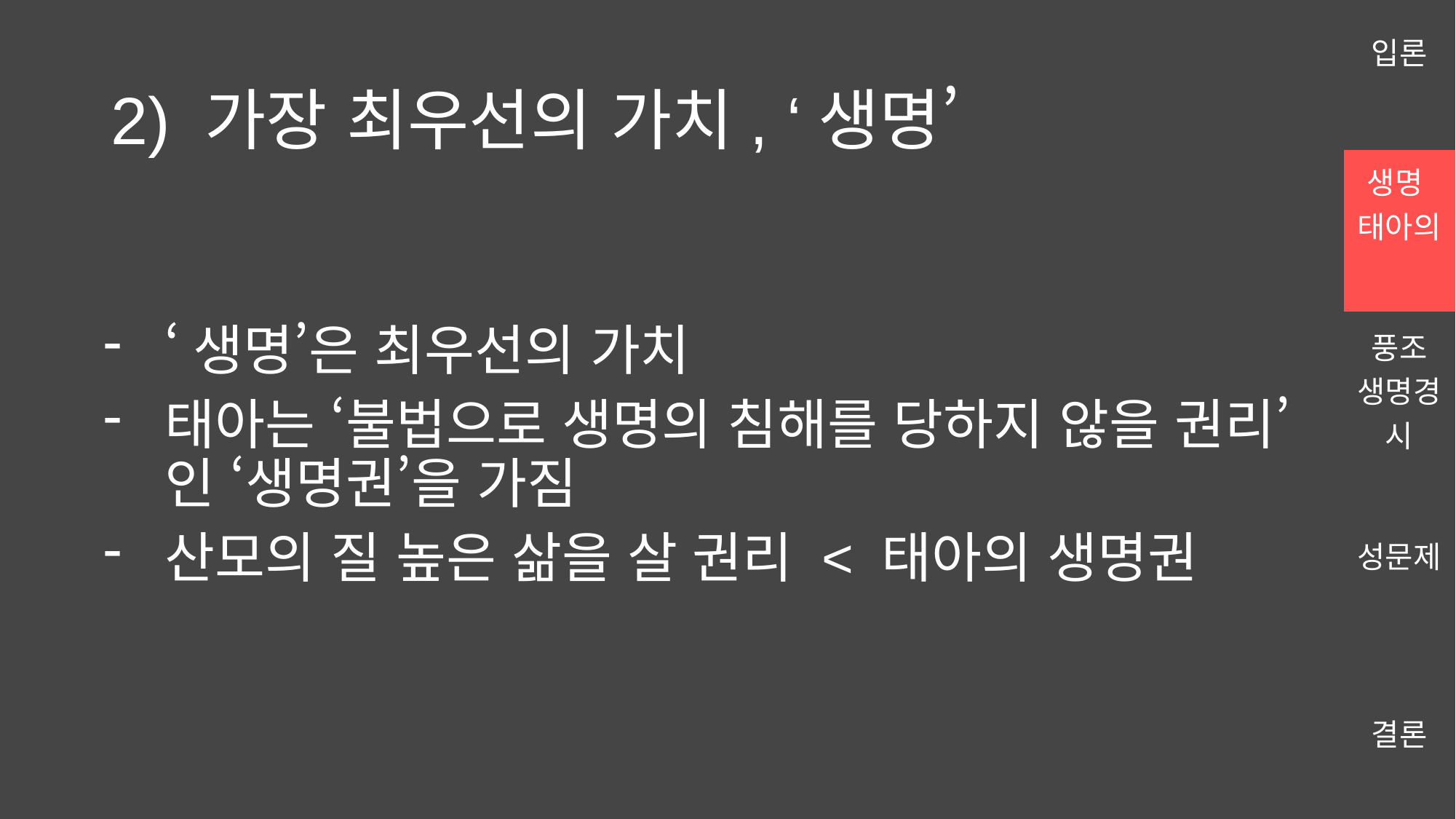

| 입론 |
| --- |
| 생명 태아의 |
| 풍조 생명경시 |
| 성문제 |
| 결론 |
# 2) 가장 최우선의 가치, ‘생명’
‘생명’은 최우선의 가치
태아는 ‘불법으로 생명의 침해를 당하지 않을 권리’인 ‘생명권’을 가짐
산모의 질 높은 삶을 살 권리 < 태아의 생명권